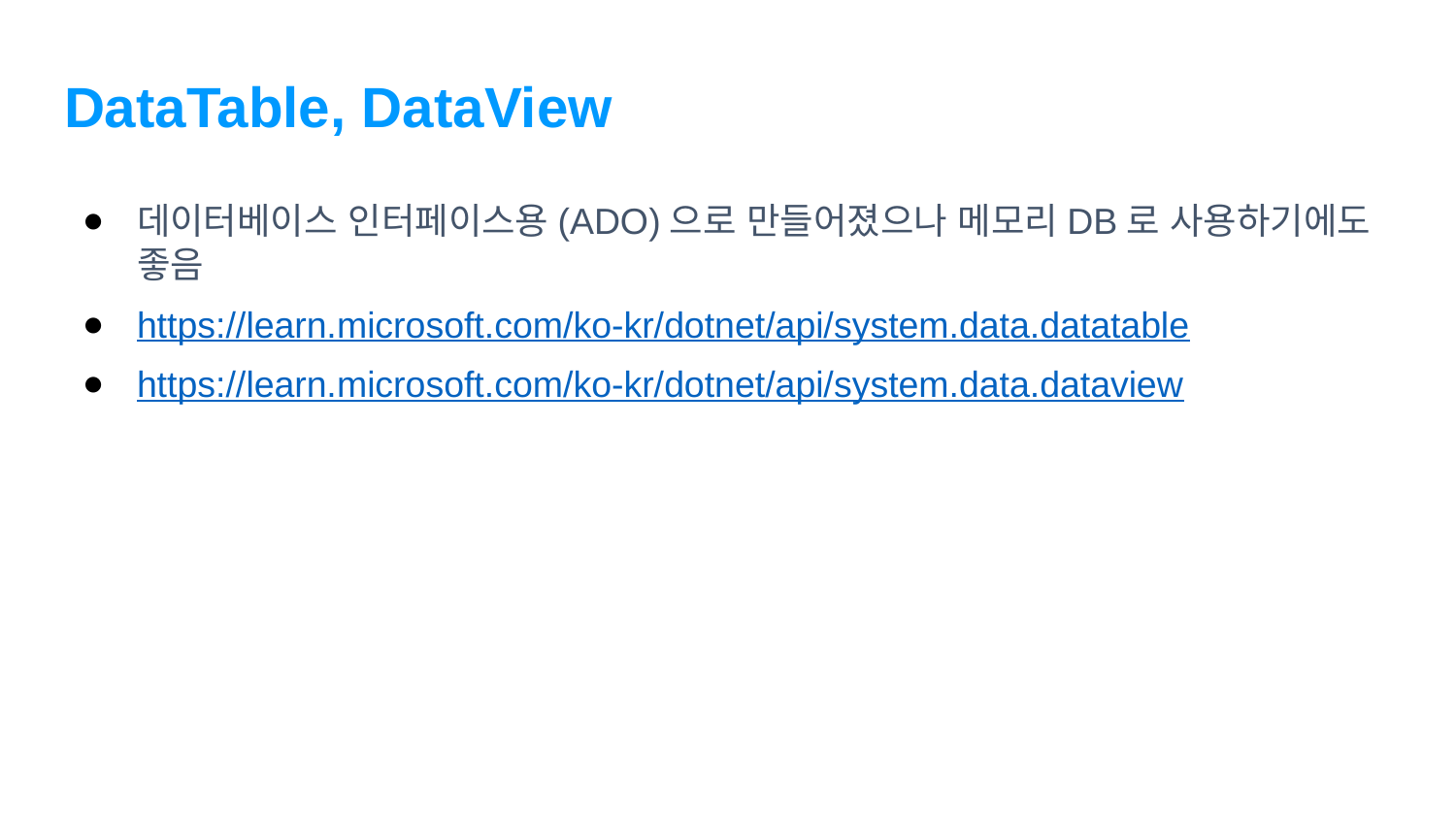

# DataTable, DataView
데이터베이스 인터페이스용(ADO)으로 만들어졌으나 메모리DB로 사용하기에도 좋음
https://learn.microsoft.com/ko-kr/dotnet/api/system.data.datatable
https://learn.microsoft.com/ko-kr/dotnet/api/system.data.dataview